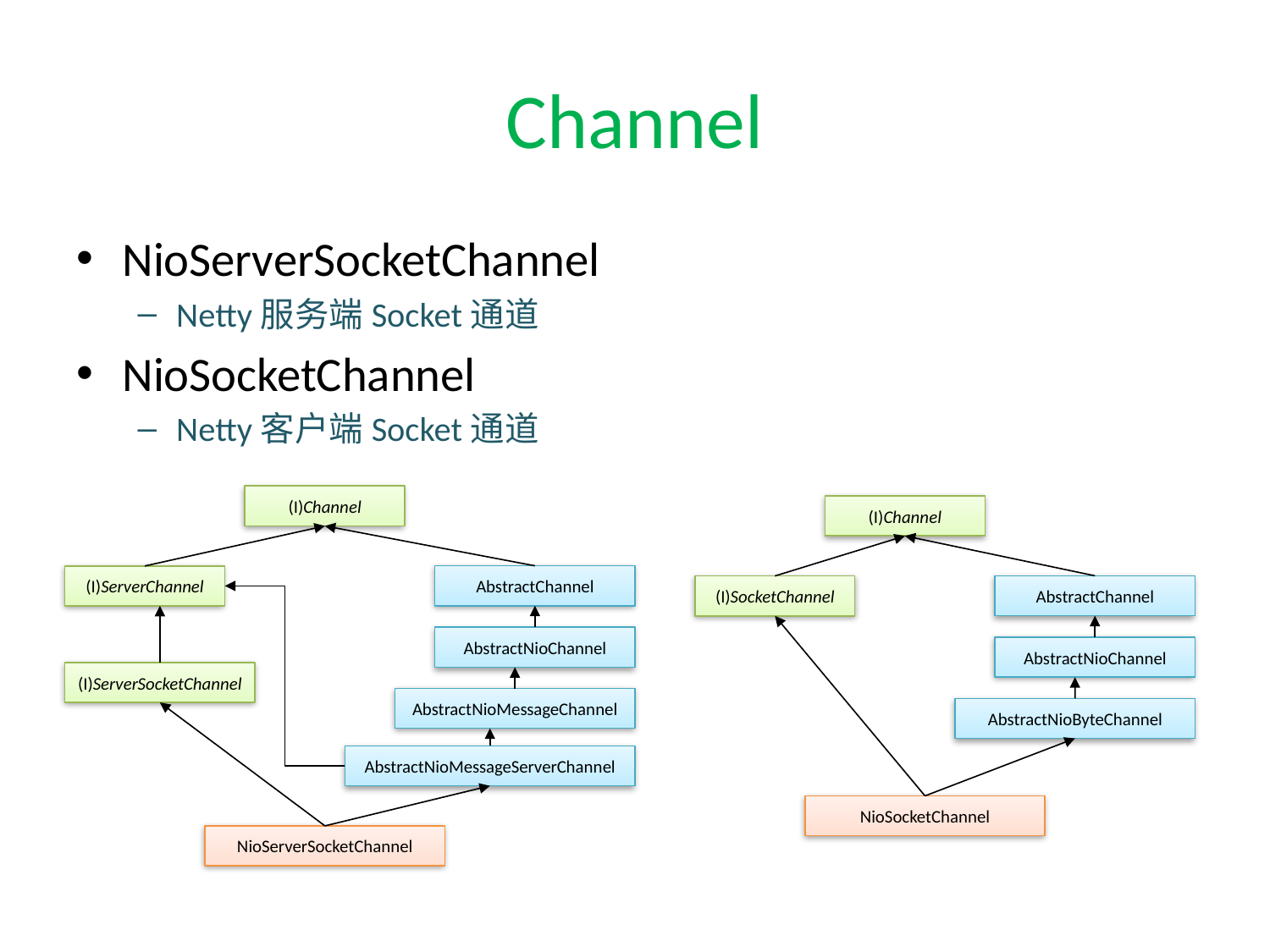

# Channel
NioServerSocketChannel
Netty服务端Socket通道
NioSocketChannel
Netty客户端Socket通道
(I)Channel
(I)Channel
AbstractChannel
(I)ServerChannel
AbstractChannel
(I)SocketChannel
AbstractNioChannel
AbstractNioChannel
(I)ServerSocketChannel
AbstractNioMessageChannel
AbstractNioByteChannel
AbstractNioMessageServerChannel
NioSocketChannel
NioServerSocketChannel